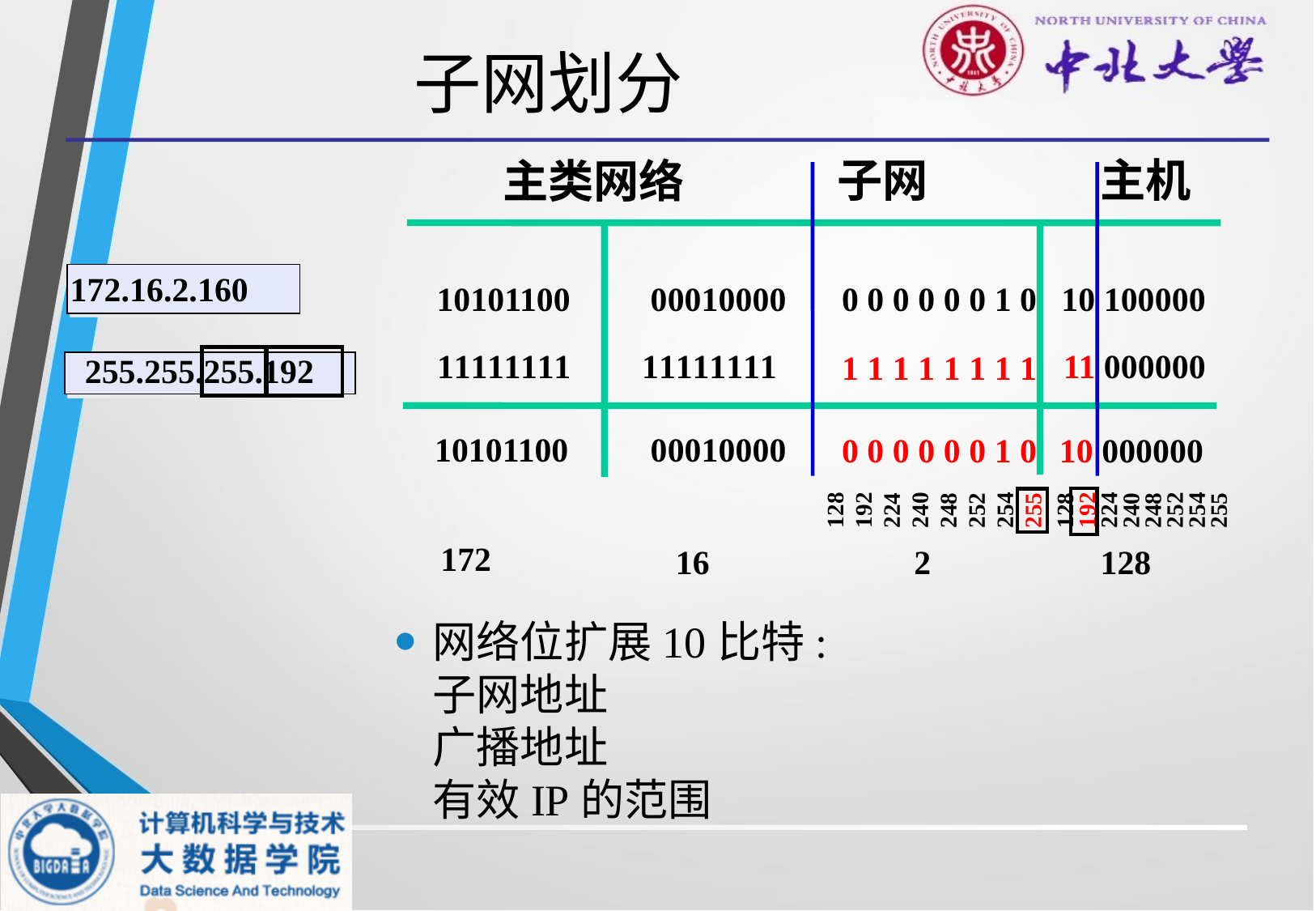

# 子网划分
子网
主机
主类网络

172.16.2.160
10 100000
10101100
00010000
0 0 0 0 0 0 1 0
11111111
  11111111
11 000000

1 1 1 1 1 1 1 1
  255.255.255.192
128
192
224
240
248
252
254
255

128
192
224
240
248
252
254
255
10101100
00010000
0 0 0 0 0 0 1 0
10 000000

172
16
2
128
网络位扩展10比特:
子网地址
广播地址
有效IP的范围
26